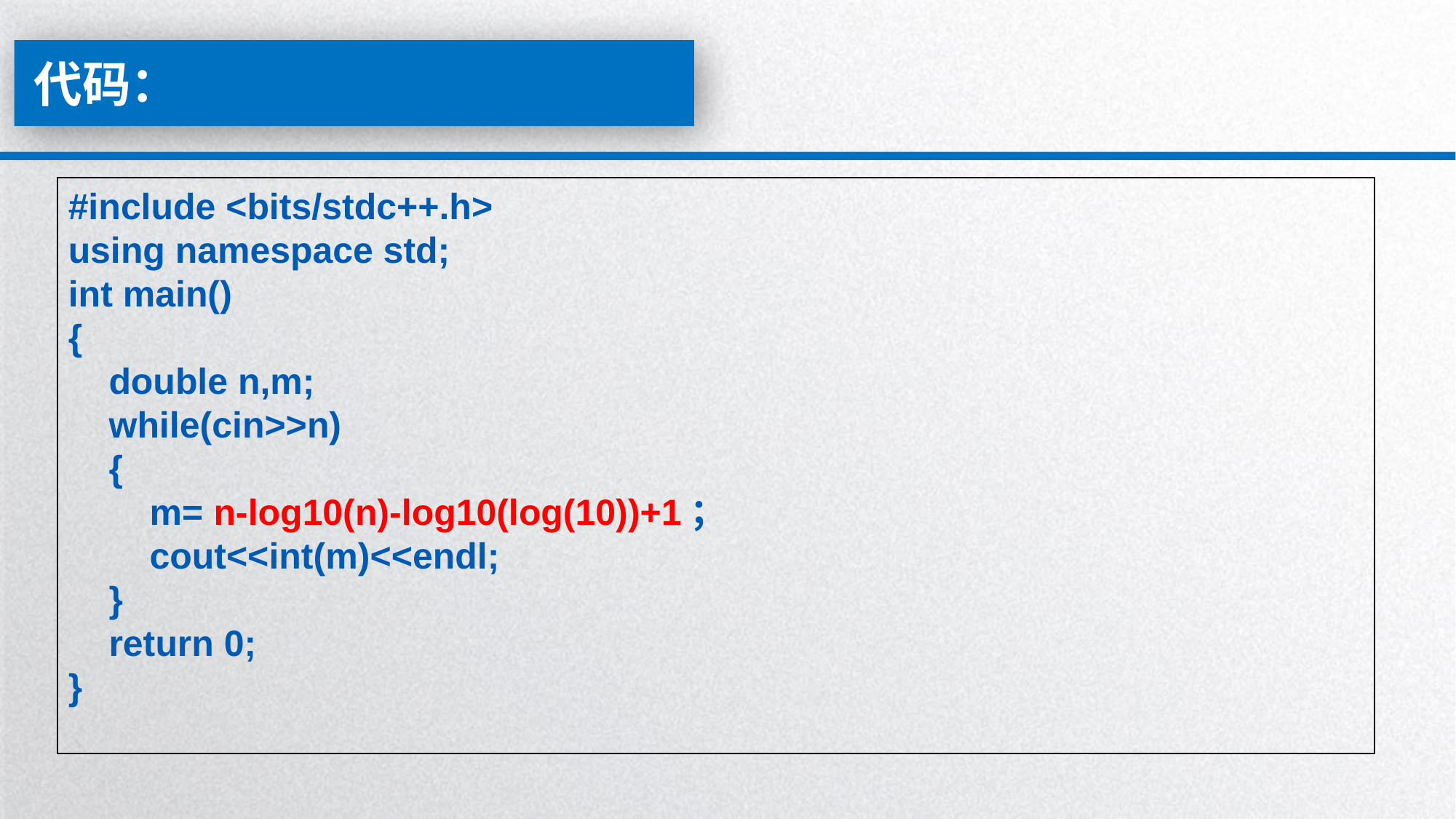

代码：
#include <bits/stdc++.h>
using namespace std;
int main()
{
    double n,m;
    while(cin>>n)
    {
        m= n-log10(n)-log10(log(10))+1；
        cout<<int(m)<<endl;
    }
    return 0;
}